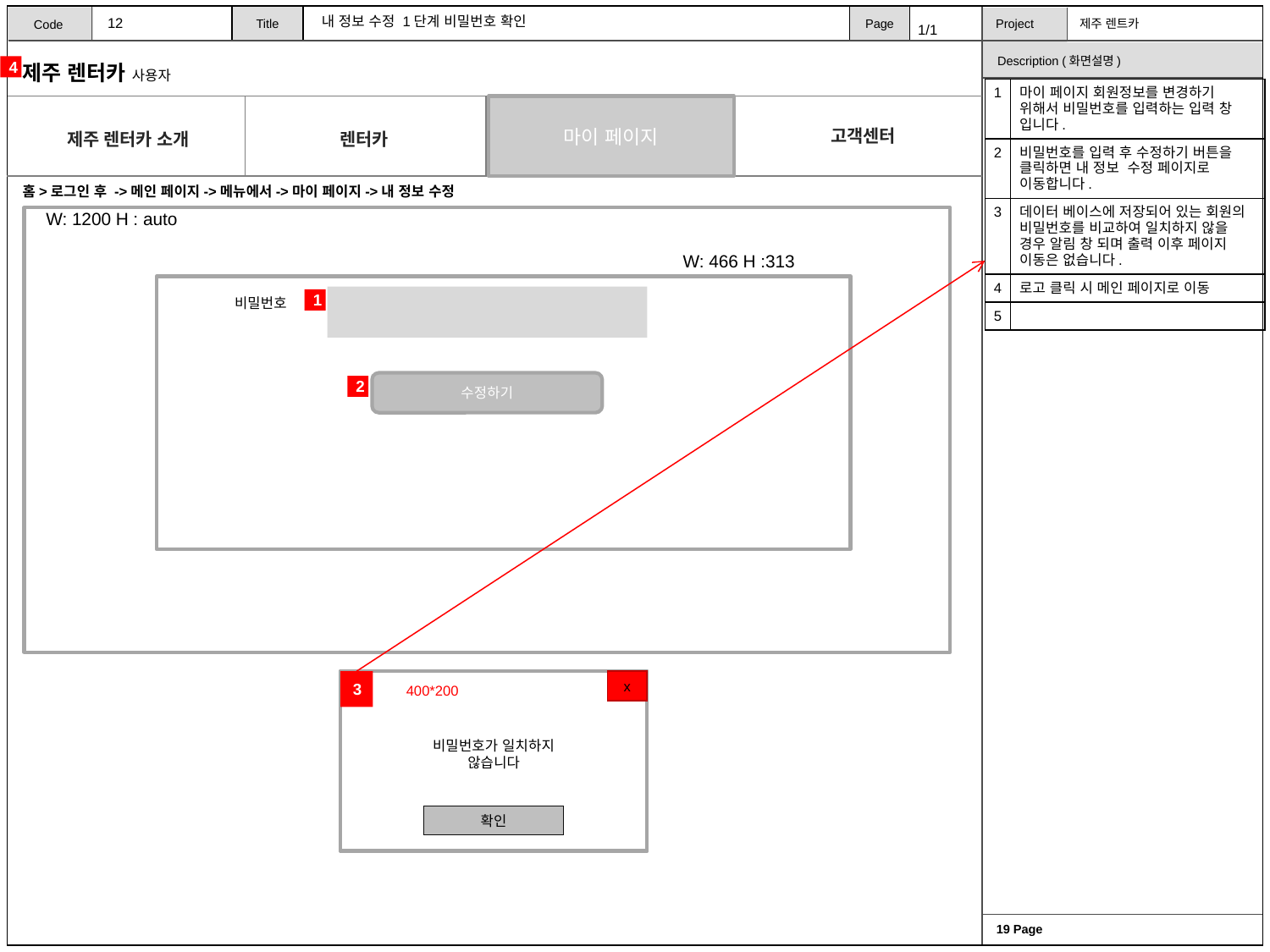

12
내 정보 수정 1단계 비밀번호 확인
1/1
4
| 1 | 마이 페이지 회원정보를 변경하기 위해서 비밀번호를 입력하는 입력 창 입니다. |
| --- | --- |
| 2 | 비밀번호를 입력 후 수정하기 버튼을 클릭하면 내 정보 수정 페이지로 이동합니다. |
| 3 | 데이터 베이스에 저장되어 있는 회원의 비밀번호를 비교하여 일치하지 않을 경우 알림 창 되며 출력 이후 페이지 이동은 없습니다. |
| 4 | 로고 클릭 시 메인 페이지로 이동 |
| 5 |  |
마이 페이지
홈>로그인 후 ->메인 페이지->메뉴에서->마이 페이지->내 정보 수정
W: 1200 H : auto

W: 466 H :313

비밀번호
1

수정하기
2

3
x
400*200
비밀번호가 일치하지 않습니다
확인